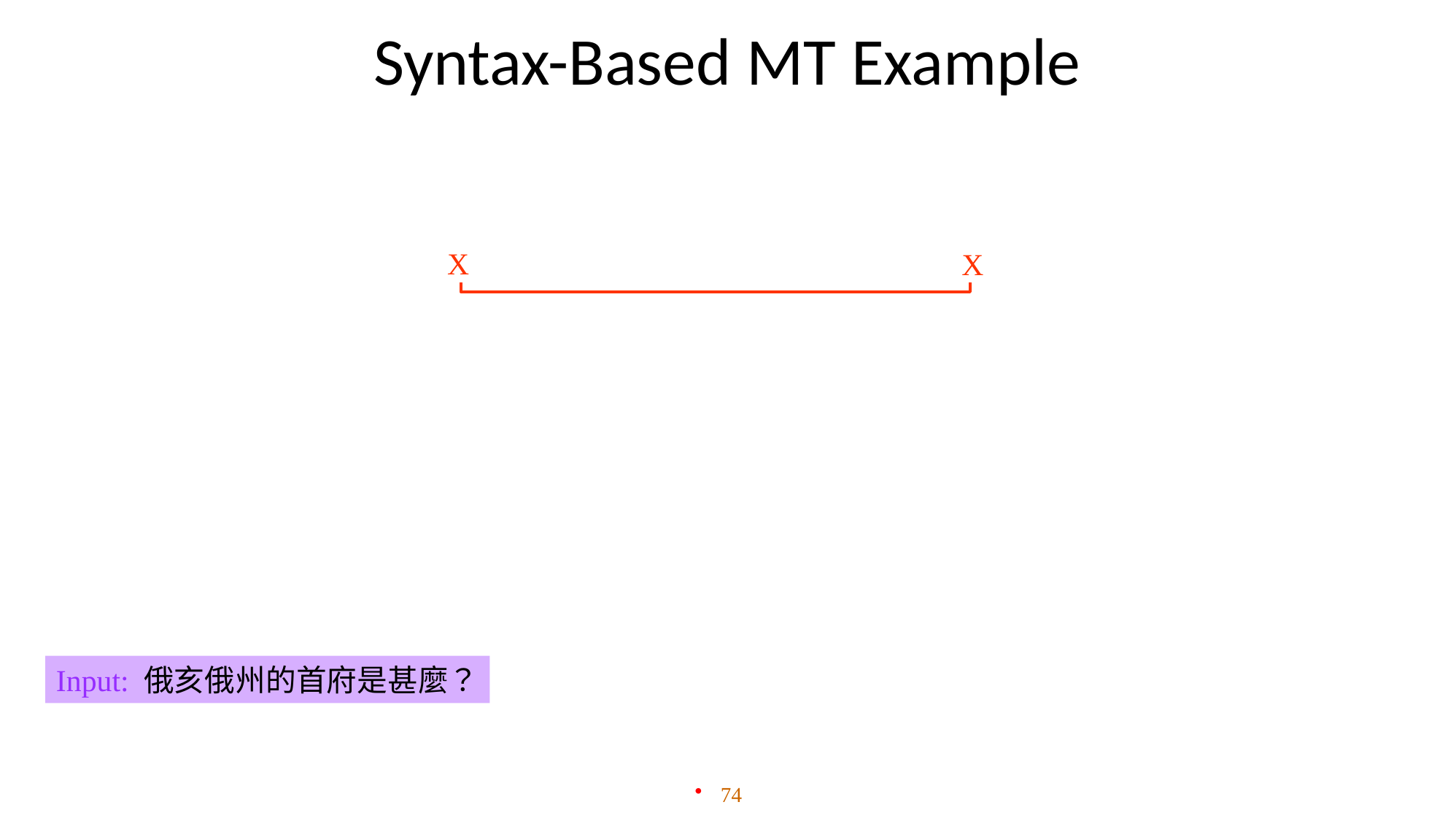

# Syntax-Based MT Example
X
X

Input: 俄亥俄州的首府是甚麼？
74